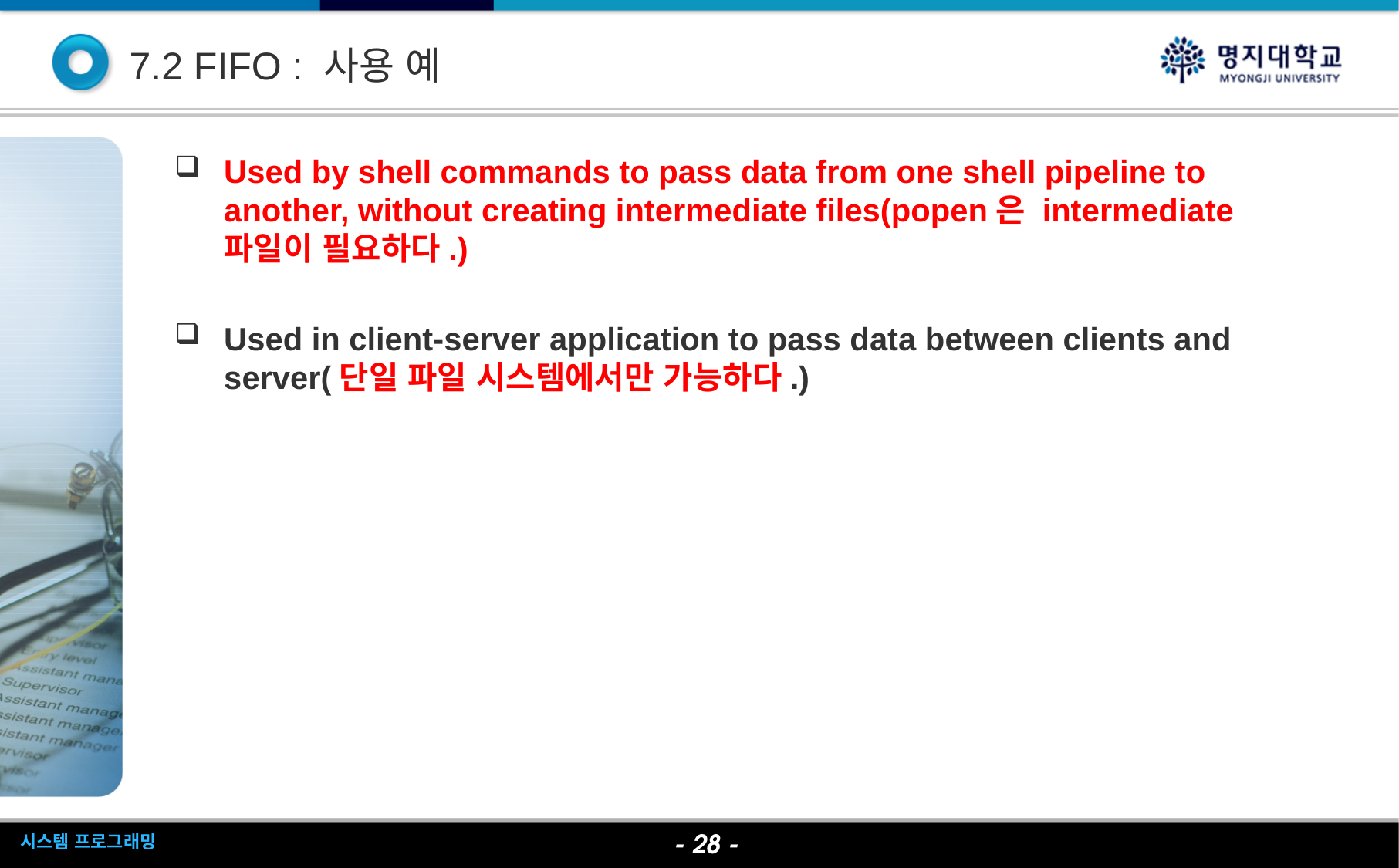

7.2 FIFO : 사용 예
Used by shell commands to pass data from one shell pipeline to another, without creating intermediate files(popen은 intermediate 파일이 필요하다.)

Used in client-server application to pass data between clients and server(단일 파일 시스템에서만 가능하다.)
- 28 -